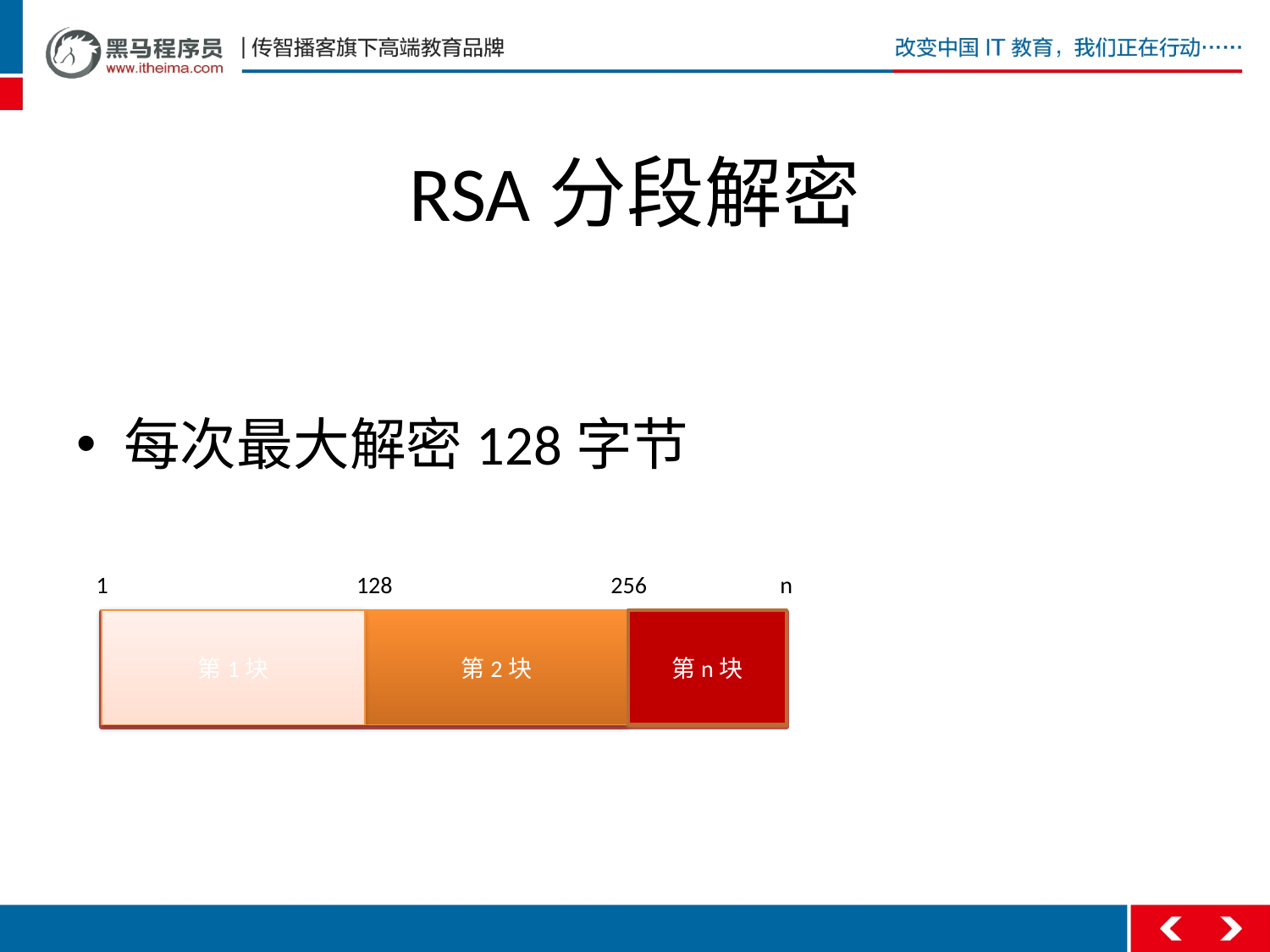

# RSA分段解密

每次最大解密128字节
1
128
256
n
第2块
第n块
第1块